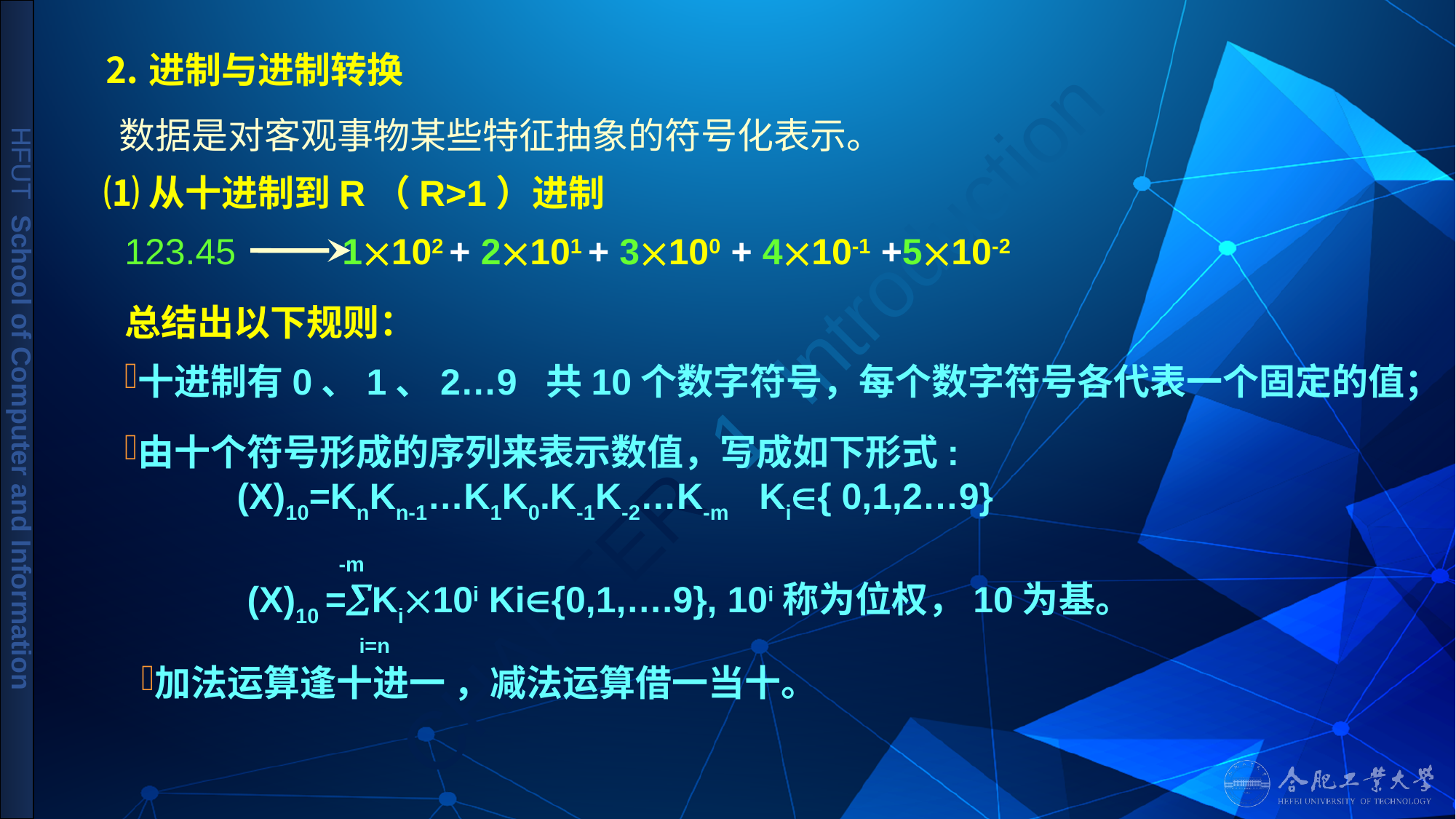

# ⒉进制与进制转换
       数据是对客观事物某些特征抽象的符号化表示。
⑴从十进制到R（R>1）进制
123.45
1×102 + 2×101 + 3×100 + 4×10-1 +5×10-2

总结出以下规则：
十进制有0、1、2…9  共10个数字符号，每个数字符号各代表一个固定的值；
由十个符号形成的序列来表示数值，写成如下形式:
           (X)10=KnKn-1…K1K0.K-1K-2…K-m   Ki∈{ 0,1,2…9}
                           -m
            (X)10 =∑Ki×10i Ki∈{0,1,….9}, 10i称为位权，10为基。
                       i=n
加法运算逢十进一 ，减法运算借一当十。